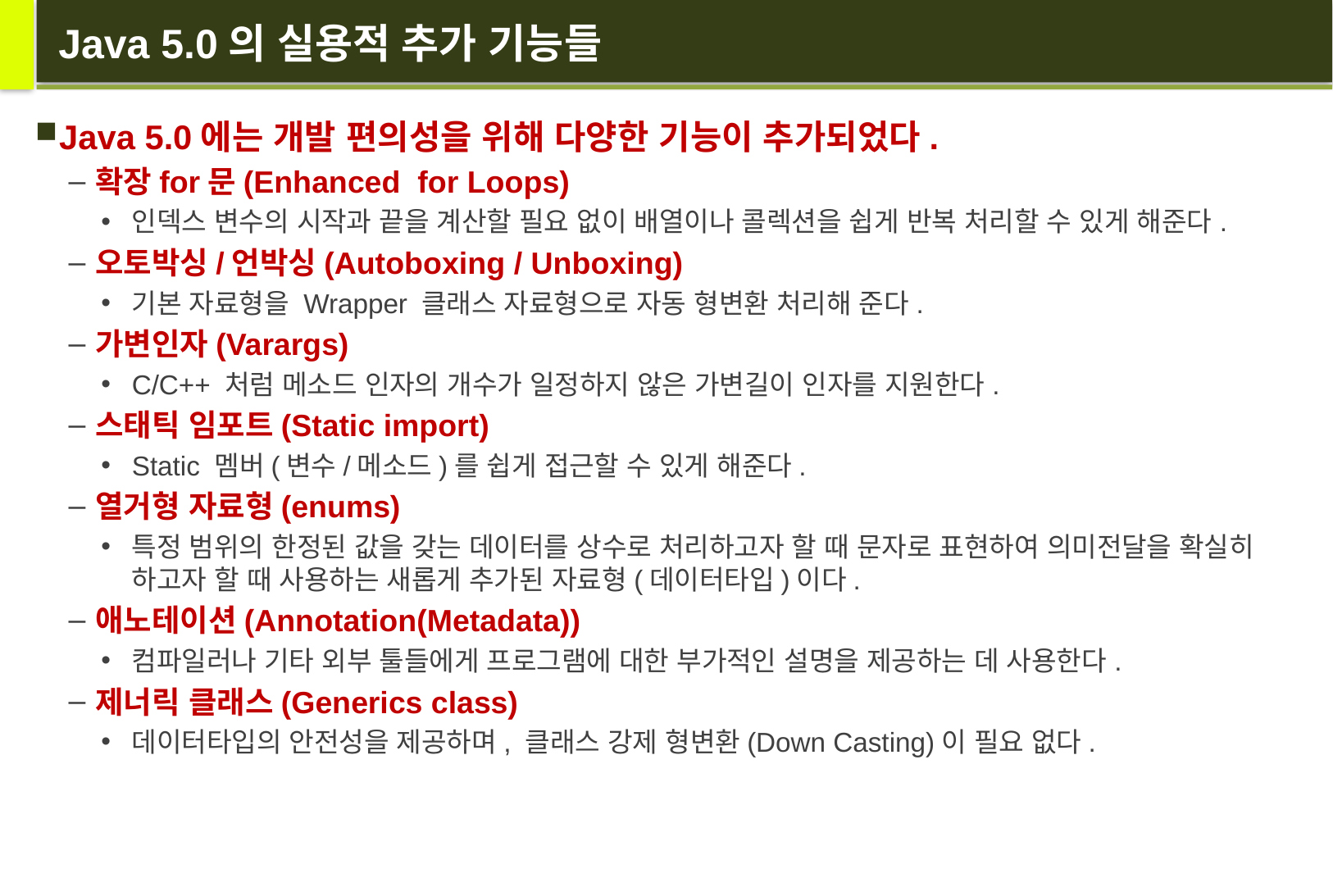

# Java 5.0의 실용적 추가 기능들
Java 5.0에는 개발 편의성을 위해 다양한 기능이 추가되었다.
확장for문(Enhanced  for Loops)
인덱스 변수의 시작과 끝을 계산할 필요 없이 배열이나 콜렉션을 쉽게 반복 처리할 수 있게 해준다.
오토박싱/언박싱(Autoboxing / Unboxing)
기본 자료형을 Wrapper 클래스 자료형으로 자동 형변환 처리해 준다.
가변인자(Varargs)
C/C++ 처럼 메소드 인자의 개수가 일정하지 않은 가변길이 인자를 지원한다.
스태틱 임포트(Static import)
Static 멤버(변수/메소드)를 쉽게 접근할 수 있게 해준다.
열거형 자료형(enums)
특정 범위의 한정된 값을 갖는 데이터를 상수로 처리하고자 할 때 문자로 표현하여 의미전달을 확실히 하고자 할 때 사용하는 새롭게 추가된 자료형(데이터타입)이다.
애노테이션(Annotation(Metadata))
컴파일러나 기타 외부 툴들에게 프로그램에 대한 부가적인 설명을 제공하는 데 사용한다.
제너릭 클래스(Generics class)
데이터타입의 안전성을 제공하며, 클래스 강제 형변환(Down Casting)이 필요 없다.